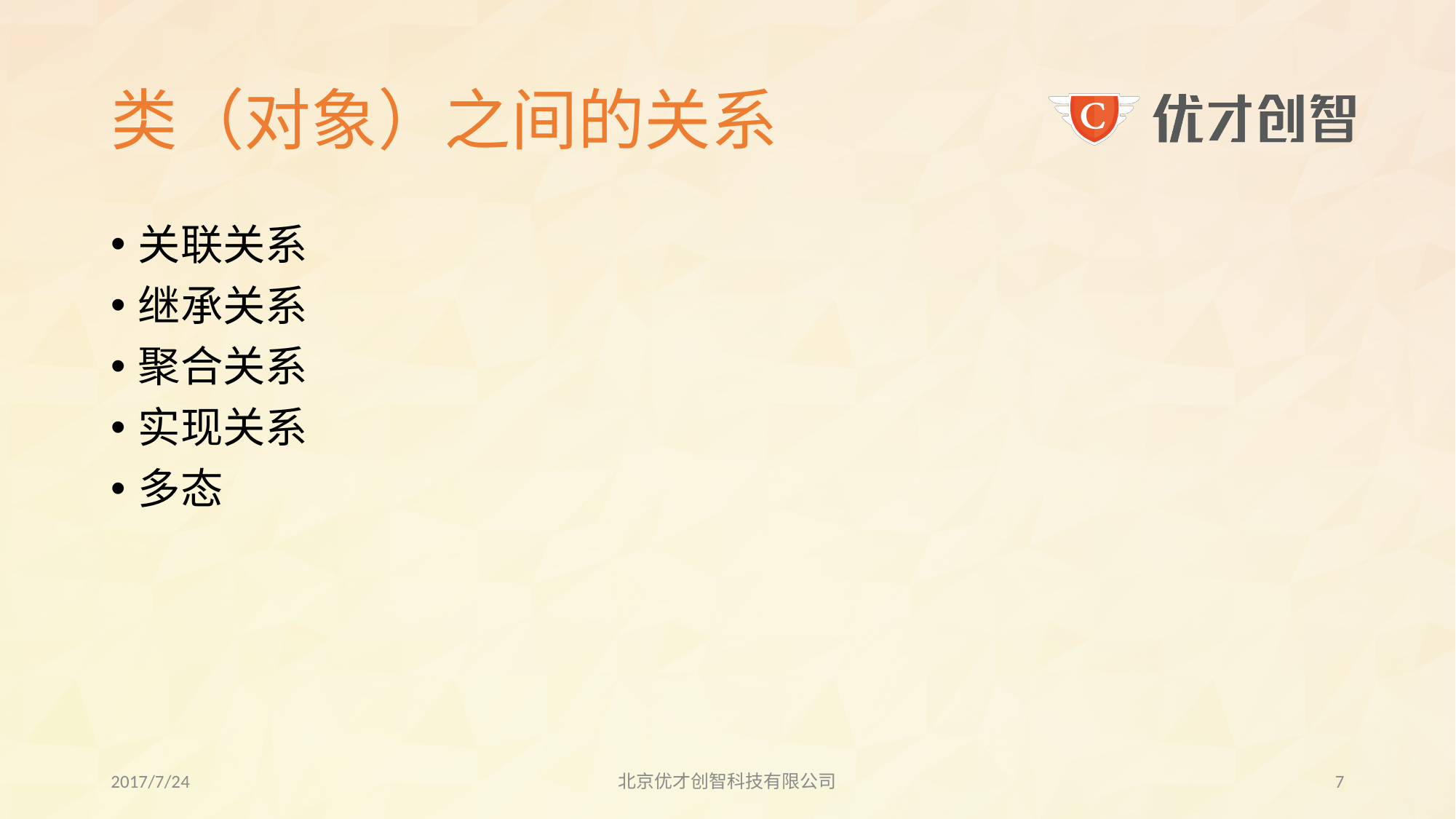

# 类（对象）之间的关系
关联关系
继承关系
聚合关系
实现关系
多态
2017/7/24
北京优才创智科技有限公司
7